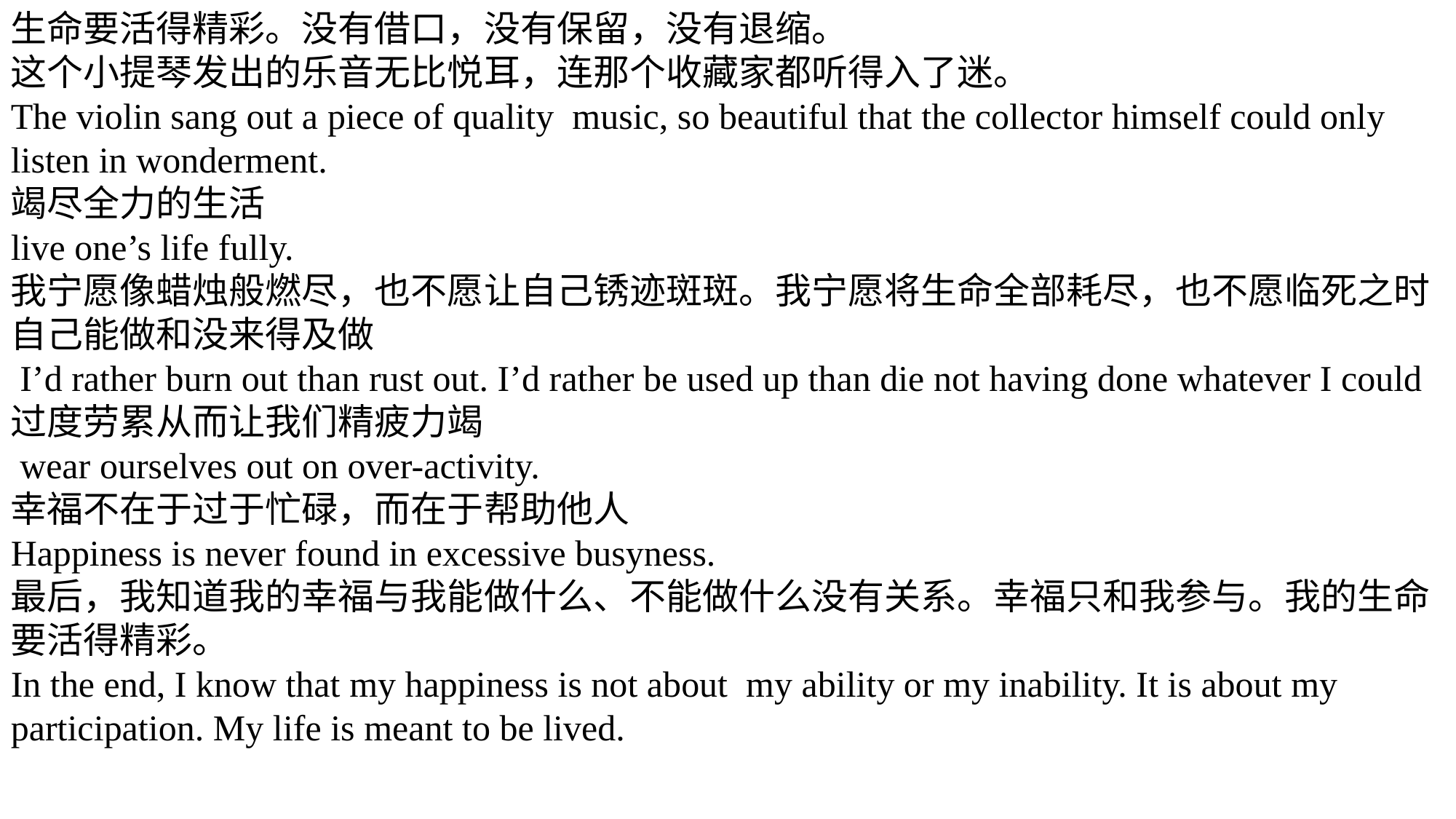

生命要活得精彩。没有借口，没有保留，没有退缩。
这个小提琴发出的乐音无比悦耳，连那个收藏家都听得入了迷。
The violin sang out a piece of quality  music, so beautiful that the collector himself could only listen in wonderment.
竭尽全力的生活
live one’s life fully.
我宁愿像蜡烛般燃尽，也不愿让自己锈迹斑斑。我宁愿将生命全部耗尽，也不愿临死之时自己能做和没来得及做
 I’d rather burn out than rust out. I’d rather be used up than die not having done whatever I could
过度劳累从而让我们精疲力竭
 wear ourselves out on over-activity.
幸福不在于过于忙碌，而在于帮助他人
Happiness is never found in excessive busyness.
最后，我知道我的幸福与我能做什么、不能做什么没有关系。幸福只和我参与。我的生命要活得精彩。
In the end, I know that my happiness is not about  my ability or my inability. It is about my participation. My life is meant to be lived.